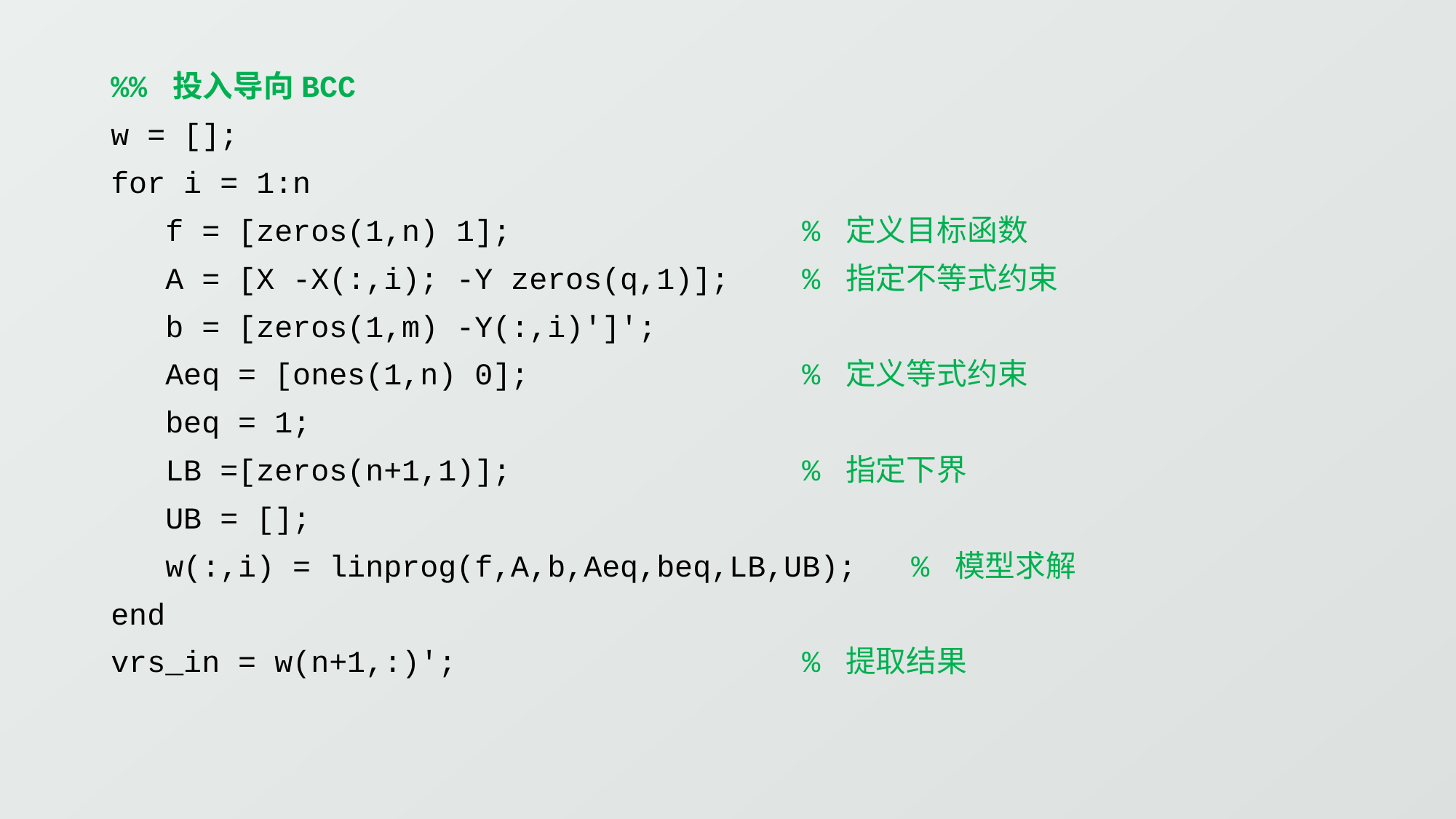

%% 投入导向BCC
w = [];
for i = 1:n
   f = [zeros(1,n) 1];                % 定义目标函数
   A = [X -X(:,i); -Y zeros(q,1)];    % 指定不等式约束
   b = [zeros(1,m) -Y(:,i)']';
   Aeq = [ones(1,n) 0];               % 定义等式约束
   beq = 1;
   LB =[zeros(n+1,1)];                % 指定下界
   UB = [];
   w(:,i) = linprog(f,A,b,Aeq,beq,LB,UB);   % 模型求解
end
vrs_in = w(n+1,:)';                   % 提取结果